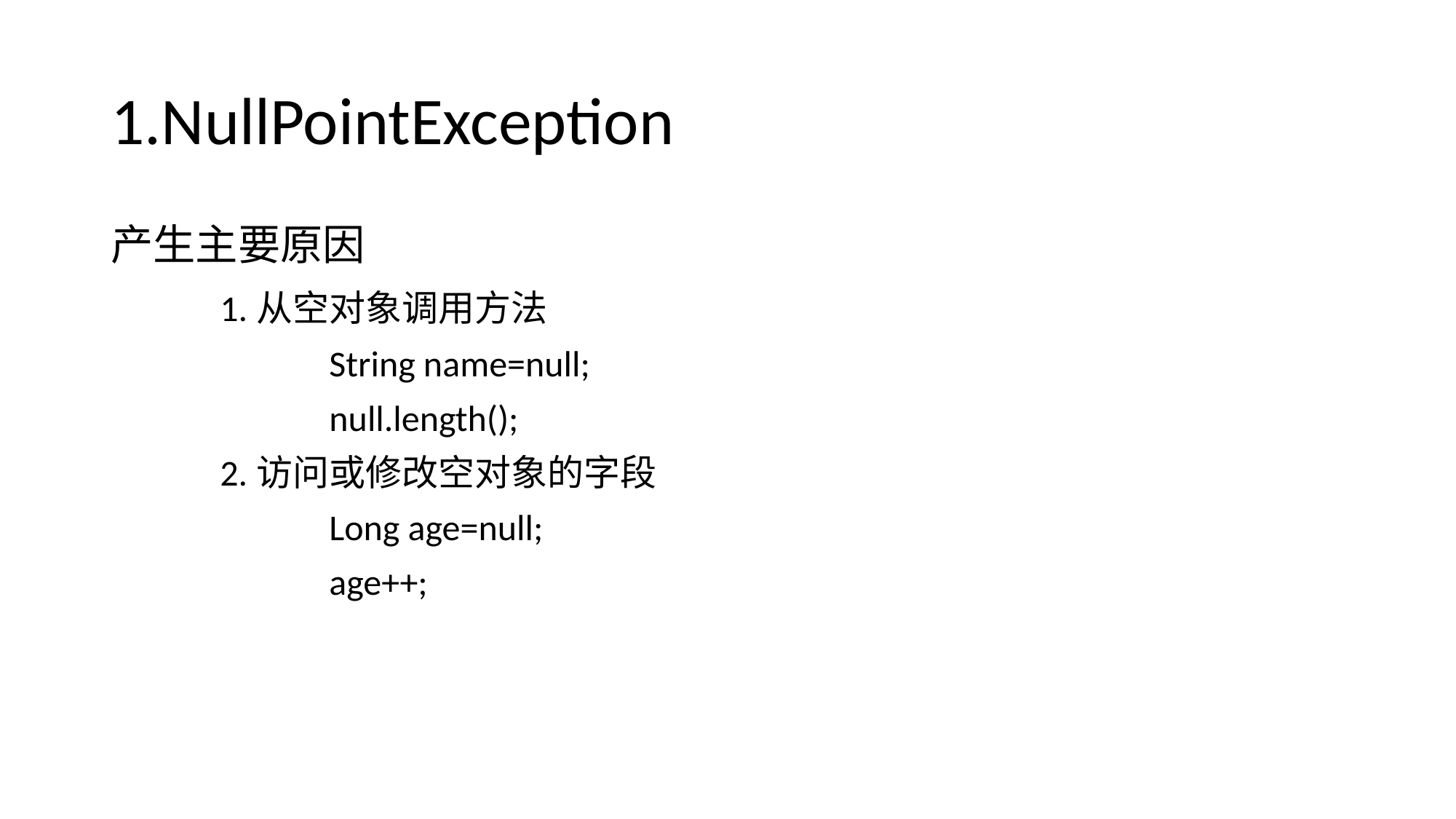

# 1.NullPointException
产生主要原因
	1.从空对象调用方法
		String name=null;
		null.length();
	2.访问或修改空对象的字段
		Long age=null;
		age++;